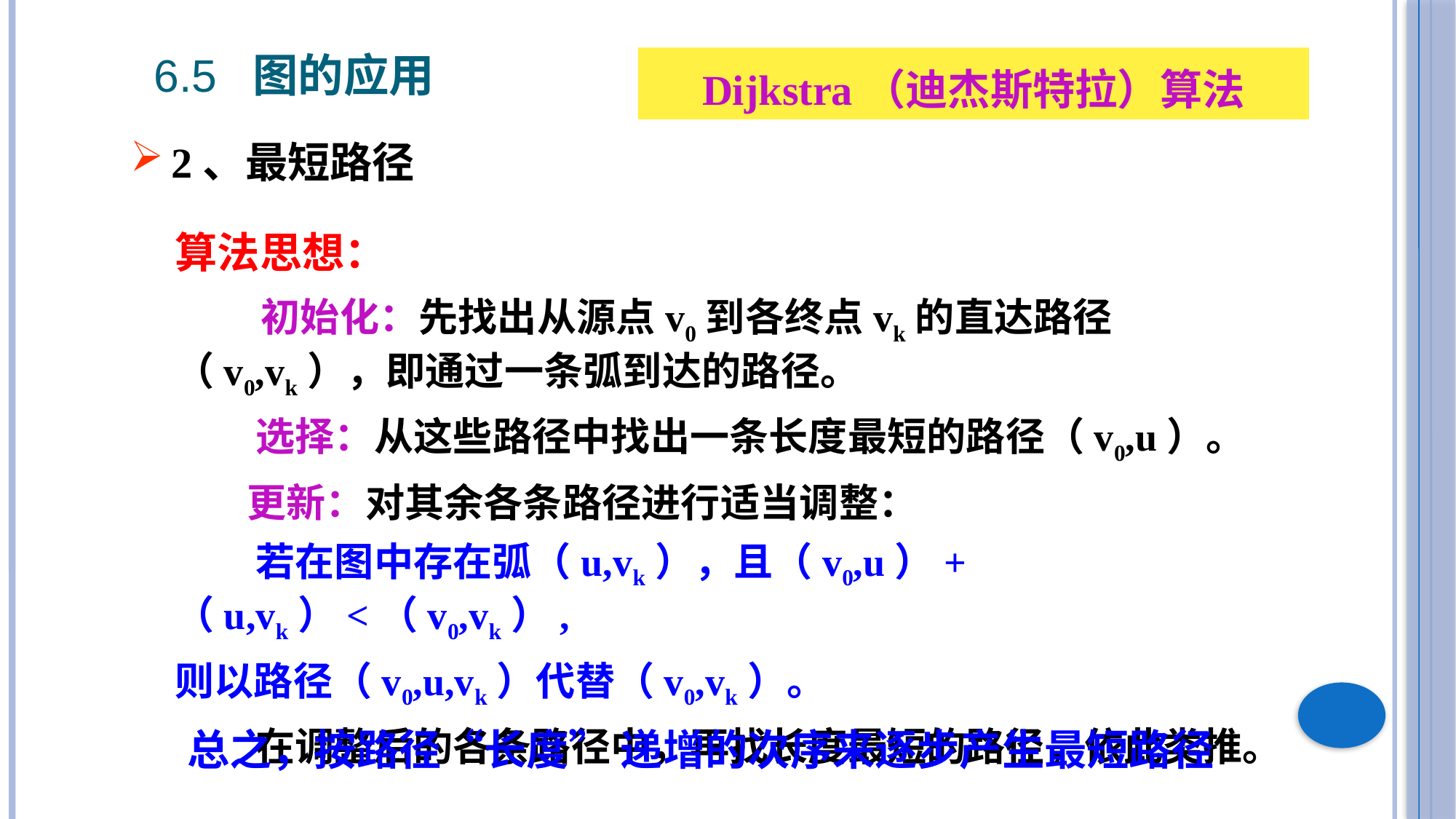

6.5  图的应用
Dijkstra（迪杰斯特拉）算法
2、最短路径

算法思想：
        初始化：先找出从源点v0到各终点vk的直达路径（v0,vk），即通过一条弧到达的路径。
        选择：从这些路径中找出一条长度最短的路径（v0,u）。
       更新：对其余各条路径进行适当调整：
        若在图中存在弧（u,vk），且（v0,u）+（u,vk）<（v0,vk）,
则以路径（v0,u,vk）代替（v0,vk）。
        在调整后的各条路径中，再找长度最短的路径，依此类推。
总之，按路径“长度” 递增的次序来逐步产生最短路径